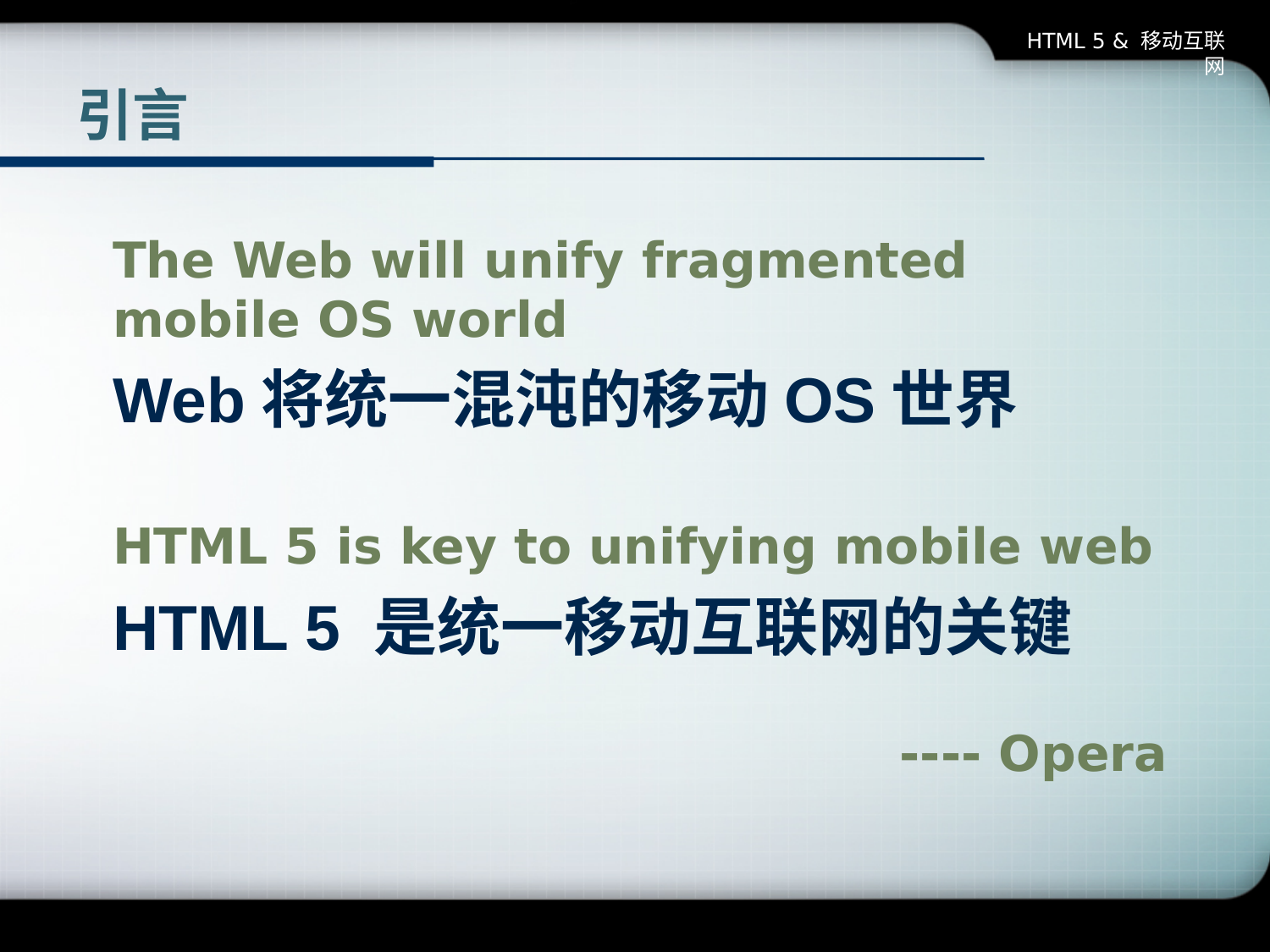

HTML 5 & 移动互联网
# 引言
The Web will unify fragmented mobile OS world
Web将统一混沌的移动OS世界

HTML 5 is key to unifying mobile web
HTML 5 是统一移动互联网的关键

---- Opera